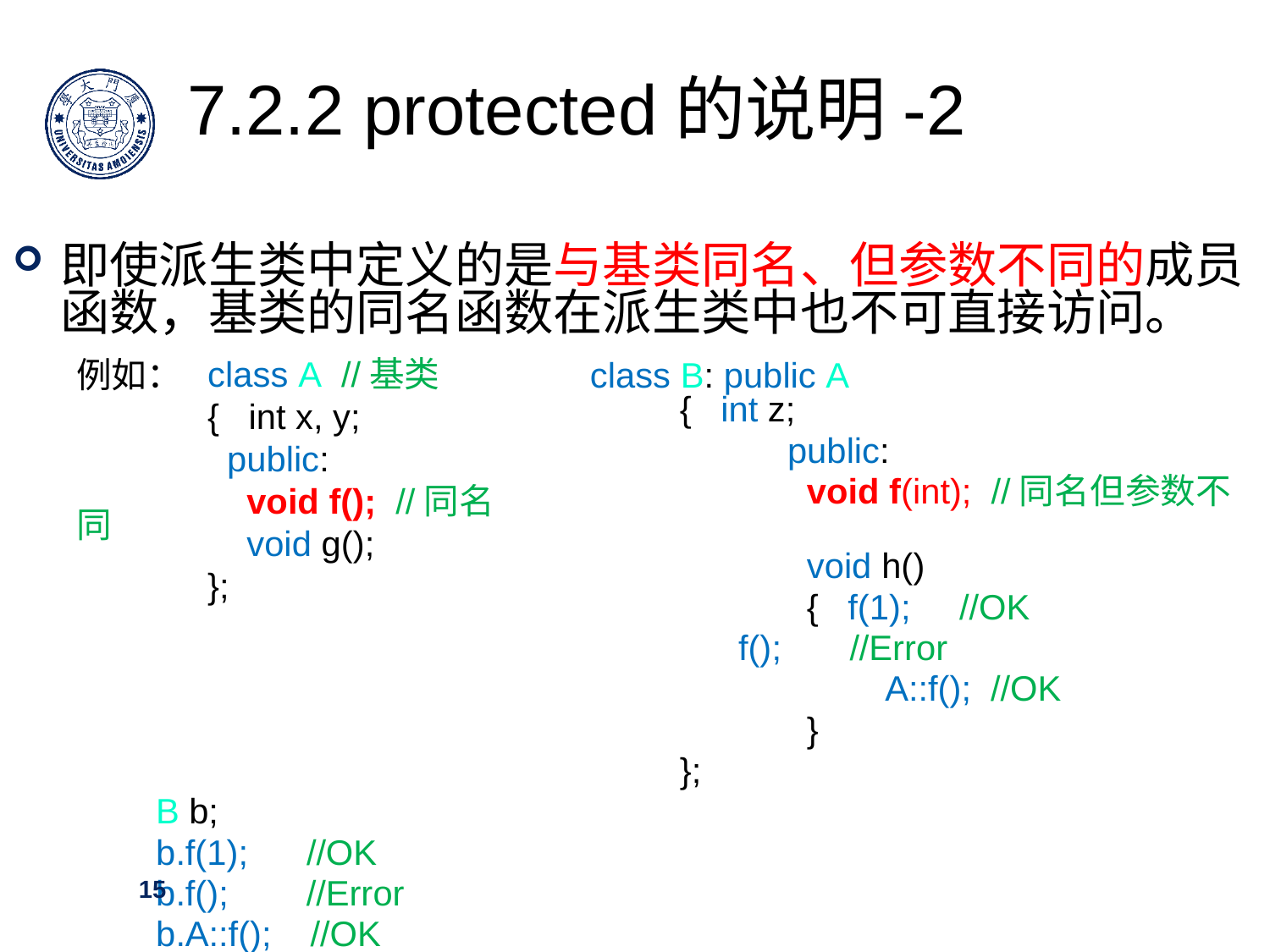

7.2.2 protected的说明-2
即使派生类中定义的是与基类同名、但参数不同的成员函数，基类的同名函数在派生类中也不可直接访问。
例如：                                                   class B: public A
                                                              {   int z;
	                                                            public:
	                                                              void f(int);  //同名但参数不同
	                                                              void h()
	                                                              {   f(1);     //OK
                                                                    f();       //Error
		                                                         A::f();  //OK
	                                                              }
                                                              };
B b;
b.f(1);      //OK
b.f();        //Error
b.A::f();    //OK
class A  //基类
{   int x, y;
  public:
    void f();  //同名
    void g();
};
15